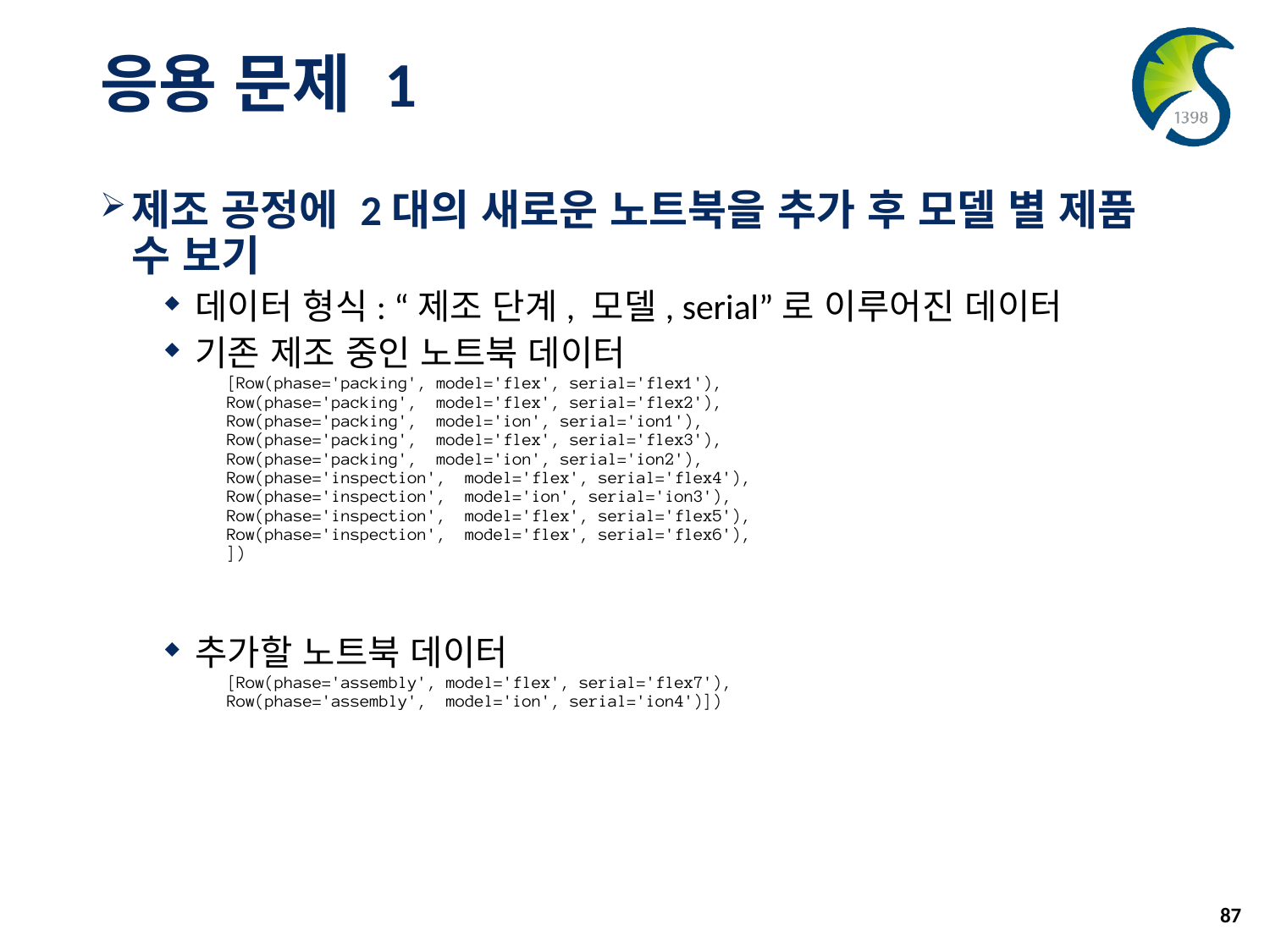

# 응용 문제 1
제조 공정에 2대의 새로운 노트북을 추가 후 모델 별 제품 수 보기
데이터 형식: “제조 단계, 모델, serial”로 이루어진 데이터
기존 제조 중인 노트북 데이터
[Row(phase='packing', model='flex', serial='flex1'),
Row(phase='packing',  model='flex', serial='flex2'),
Row(phase='packing',  model='ion', serial='ion1'),
Row(phase='packing',  model='flex', serial='flex3'),
Row(phase='packing',  model='ion', serial='ion2'),
Row(phase='inspection',  model='flex', serial='flex4'),
Row(phase='inspection',  model='ion', serial='ion3'),
Row(phase='inspection',  model='flex', serial='flex5'),
Row(phase='inspection',  model='flex', serial='flex6'),
])

추가할 노트북 데이터
[Row(phase='assembly', model='flex', serial='flex7'),
Row(phase='assembly',  model='ion', serial='ion4')])

87